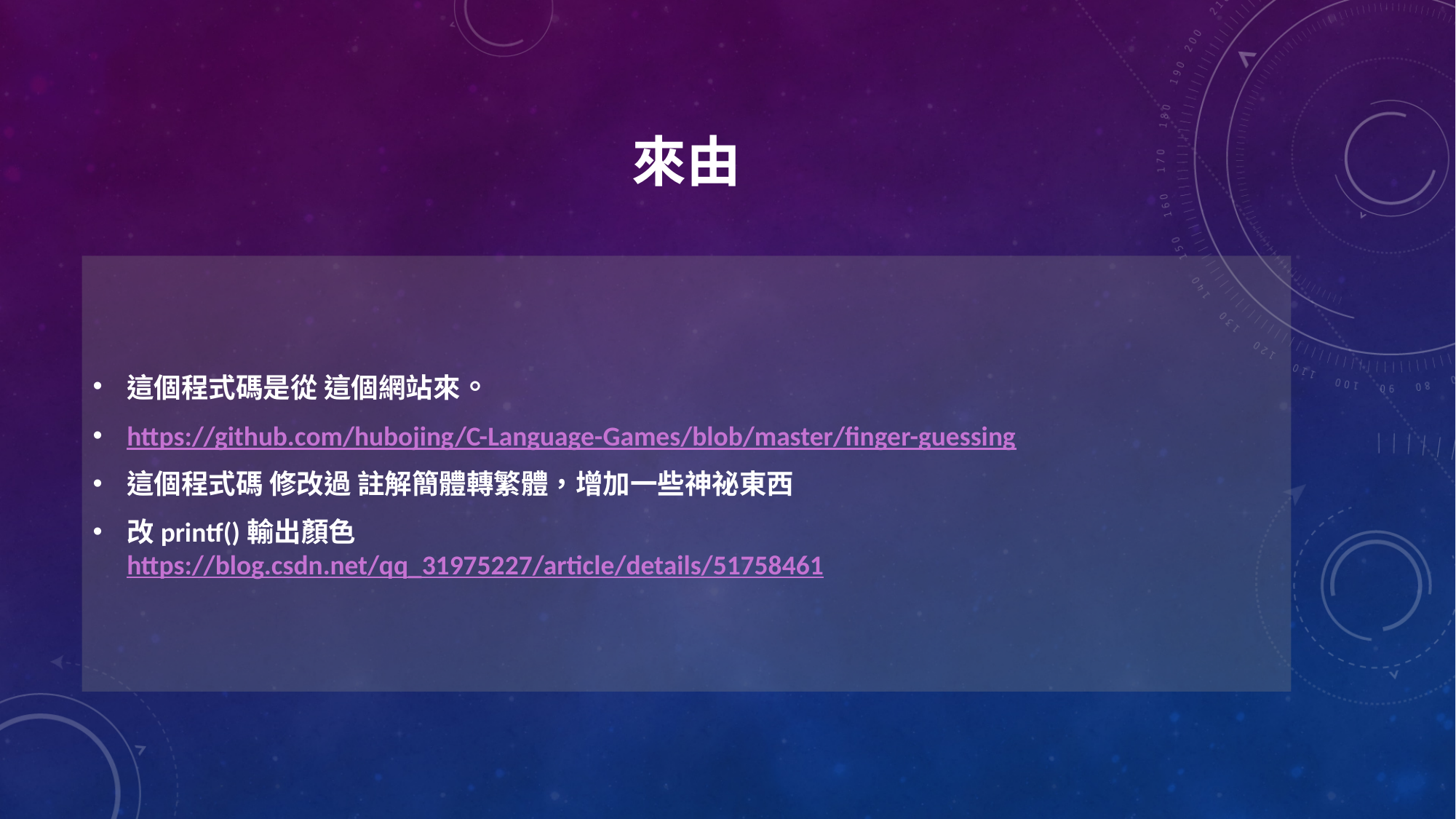

# 來由
這個程式碼是從 這個網站來。
https://github.com/hubojing/C-Language-Games/blob/master/finger-guessing
這個程式碼 修改過 註解簡體轉繁體，增加一些神祕東西
改printf()輸出顏色
https://blog.csdn.net/qq_31975227/article/details/51758461